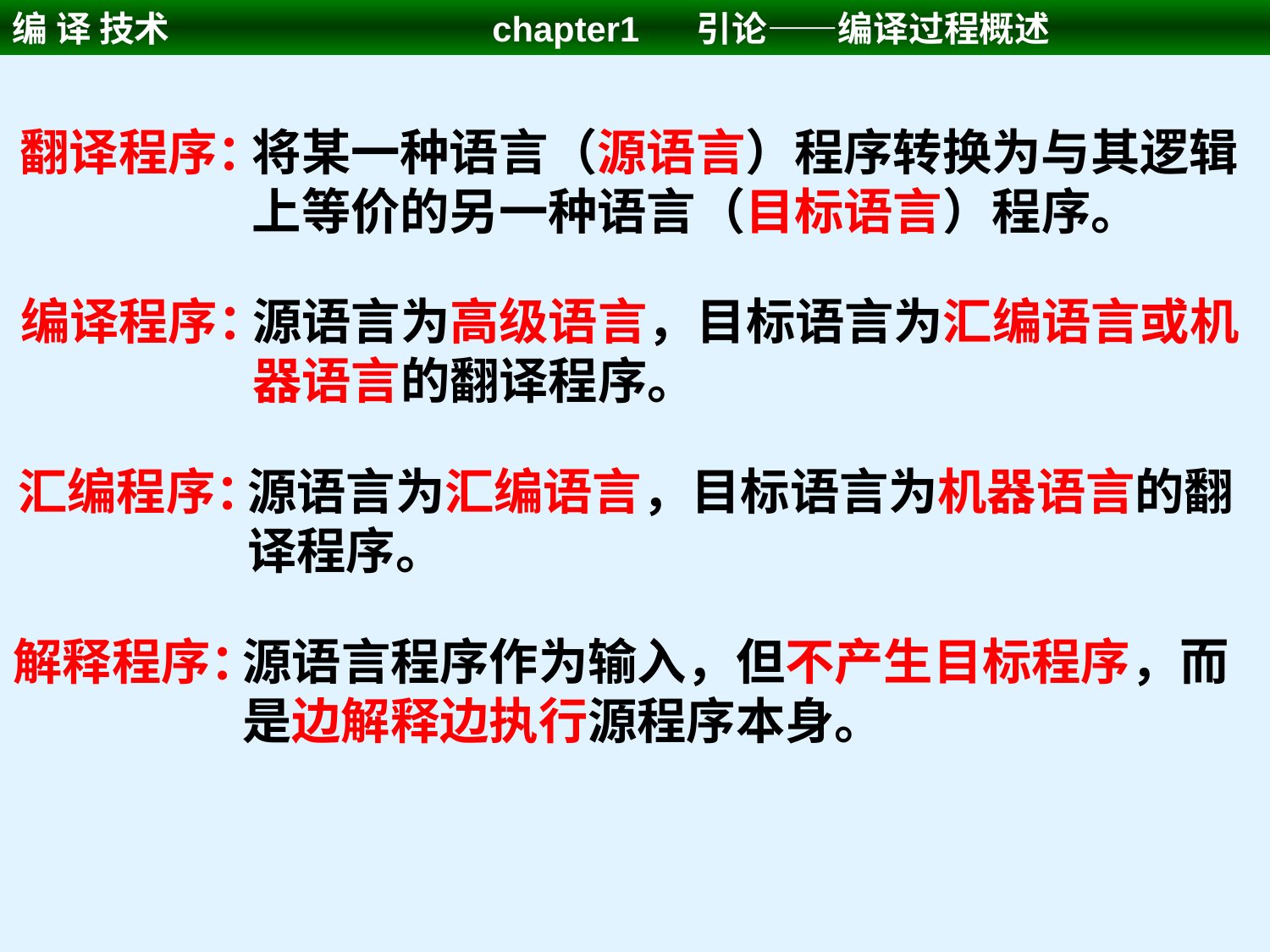

翻译程序：
将某一种语言（源语言）程序转换为与其逻辑
上等价的另一种语言（目标语言）程序。
编译程序：
源语言为高级语言，目标语言为汇编语言或机
器语言的翻译程序。
汇编程序：
源语言为汇编语言，目标语言为机器语言的翻译程序。
解释程序：
源语言程序作为输入，但不产生目标程序，而是边解释边执行源程序本身。